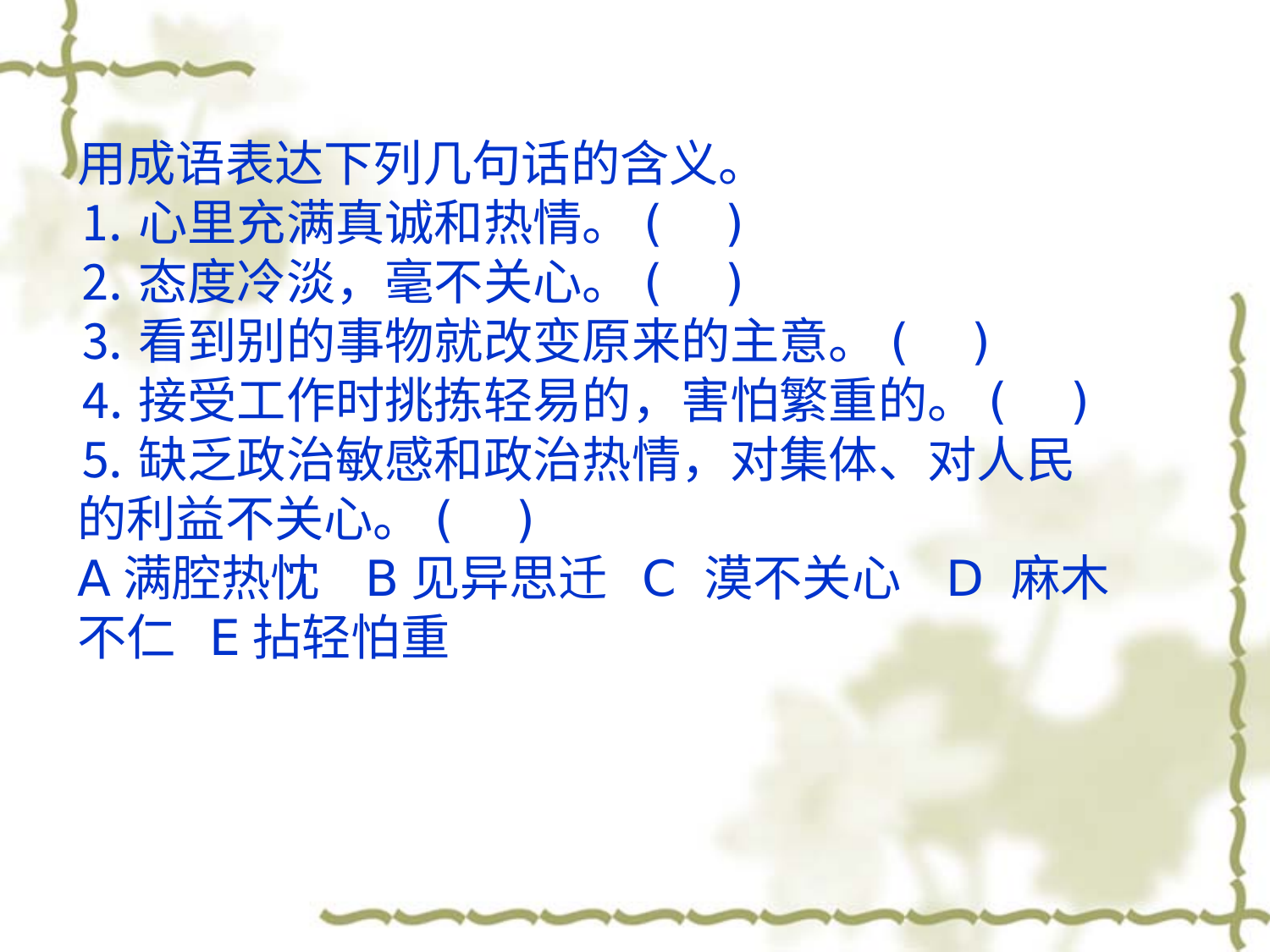

用成语表达下列几句话的含义。
⒈心里充满真诚和热情。(    )
⒉态度冷淡，毫不关心。(    )
⒊看到别的事物就改变原来的主意。(    )
⒋接受工作时挑拣轻易的，害怕繁重的。(    )
⒌缺乏政治敏感和政治热情，对集体、对人民的利益不关心。(    )
A满腔热忱   B见异思迁  C 漠不关心   D 麻木不仁  E拈轻怕重